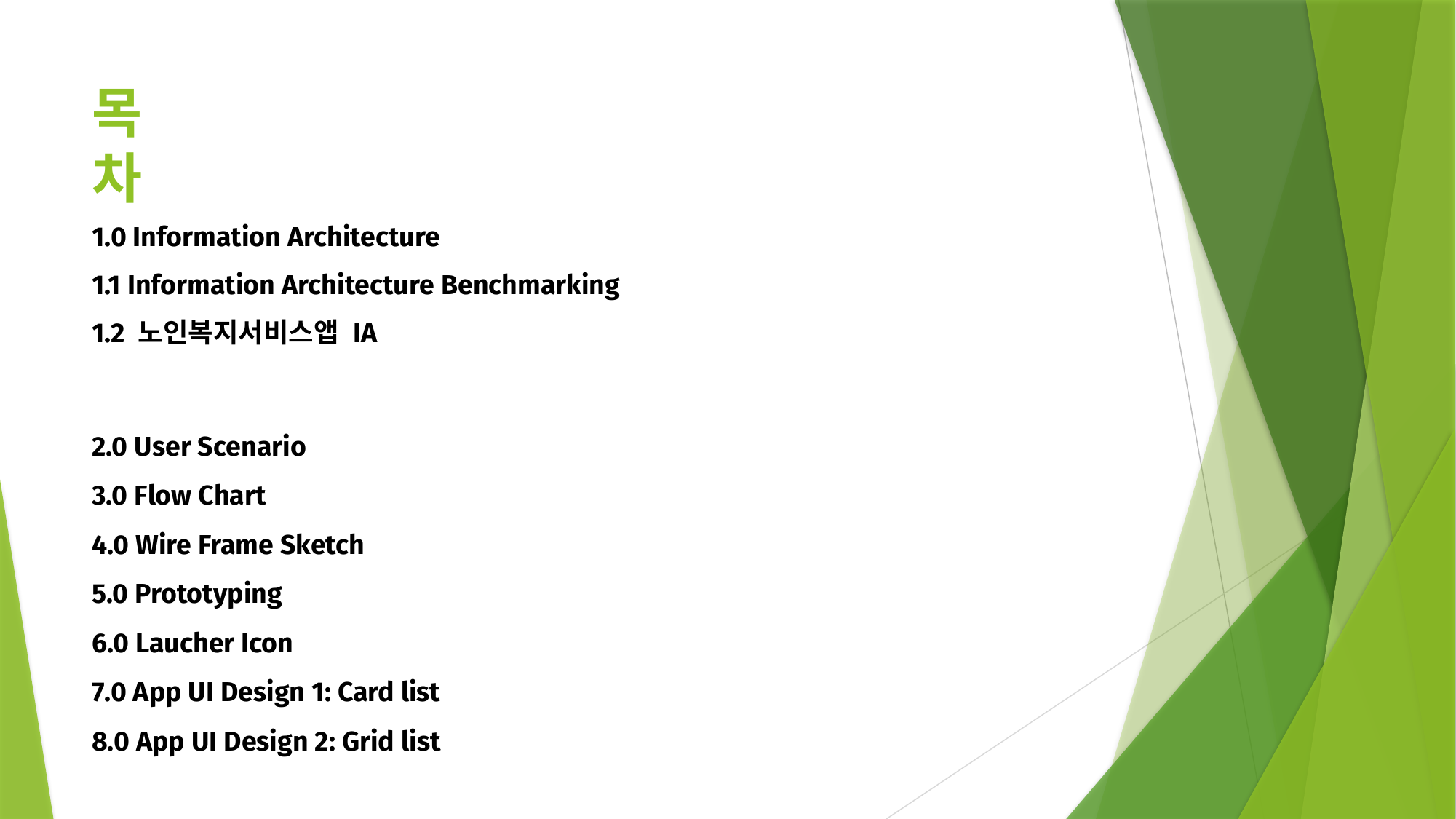

# 목 차
1.0 Information Architecture
1.1 Information Architecture Benchmarking
1.2 노인복지서비스앱 IA
2.0 User Scenario
3.0 Flow Chart
4.0 Wire Frame Sketch
5.0 Prototyping
6.0 Laucher Icon
7.0 App UI Design 1: Card list 
8.0 App UI Design 2: Grid list